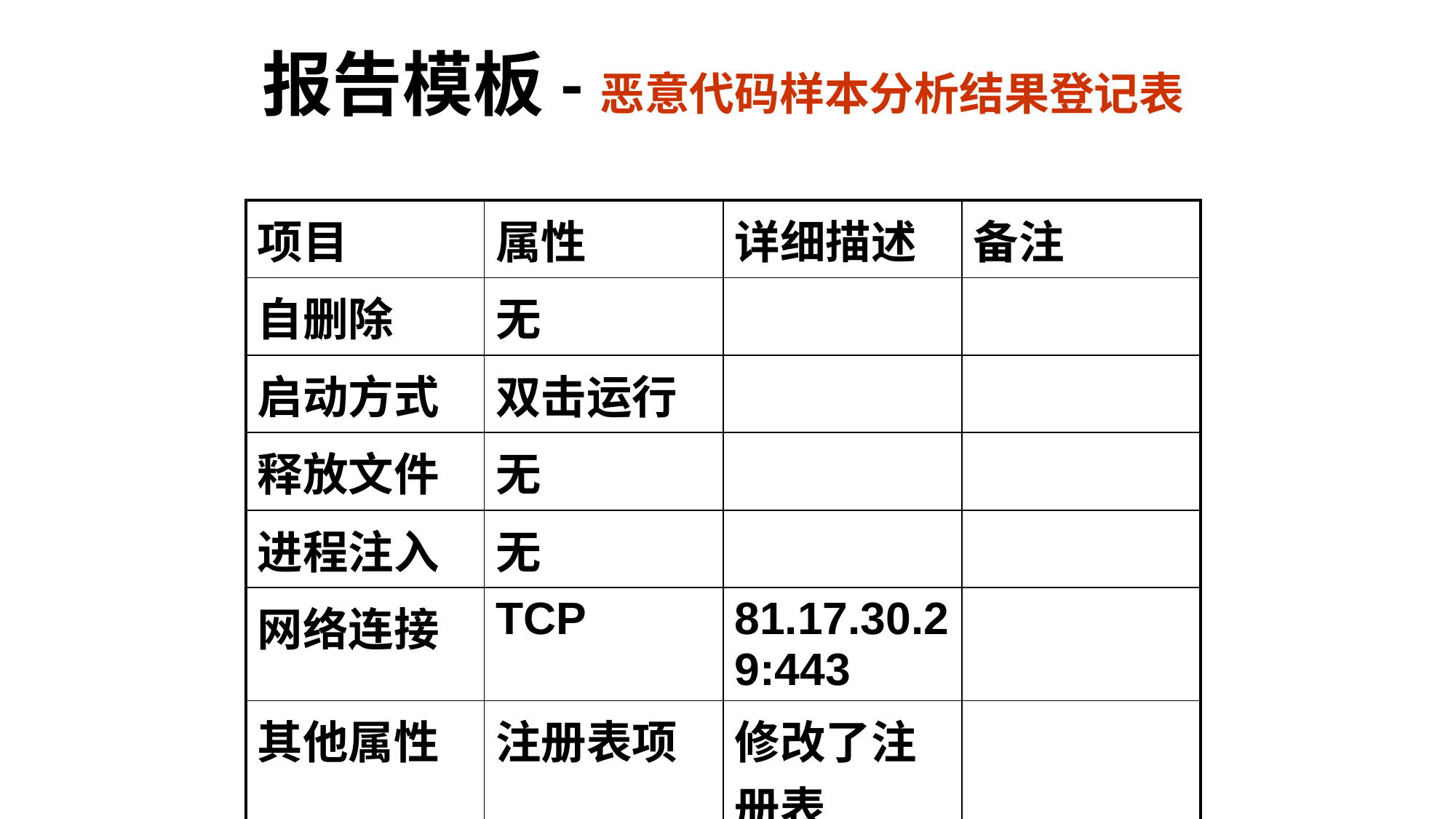

报告模板-恶意代码样本分析结果登记表
| 项目 | 属性 | 详细描述 | 备注 |
| --- | --- | --- | --- |
| 自删除 | 无 |  |  |
| 启动方式 | 双击运行 |  |  |
| 释放文件 | 无 |  |  |
| 进程注入 | 无 |  |  |
| 网络连接 | TCP | 81.17.30.29:443 |  |
| 其他属性 | 注册表项 | 修改了注册表 |  |
2